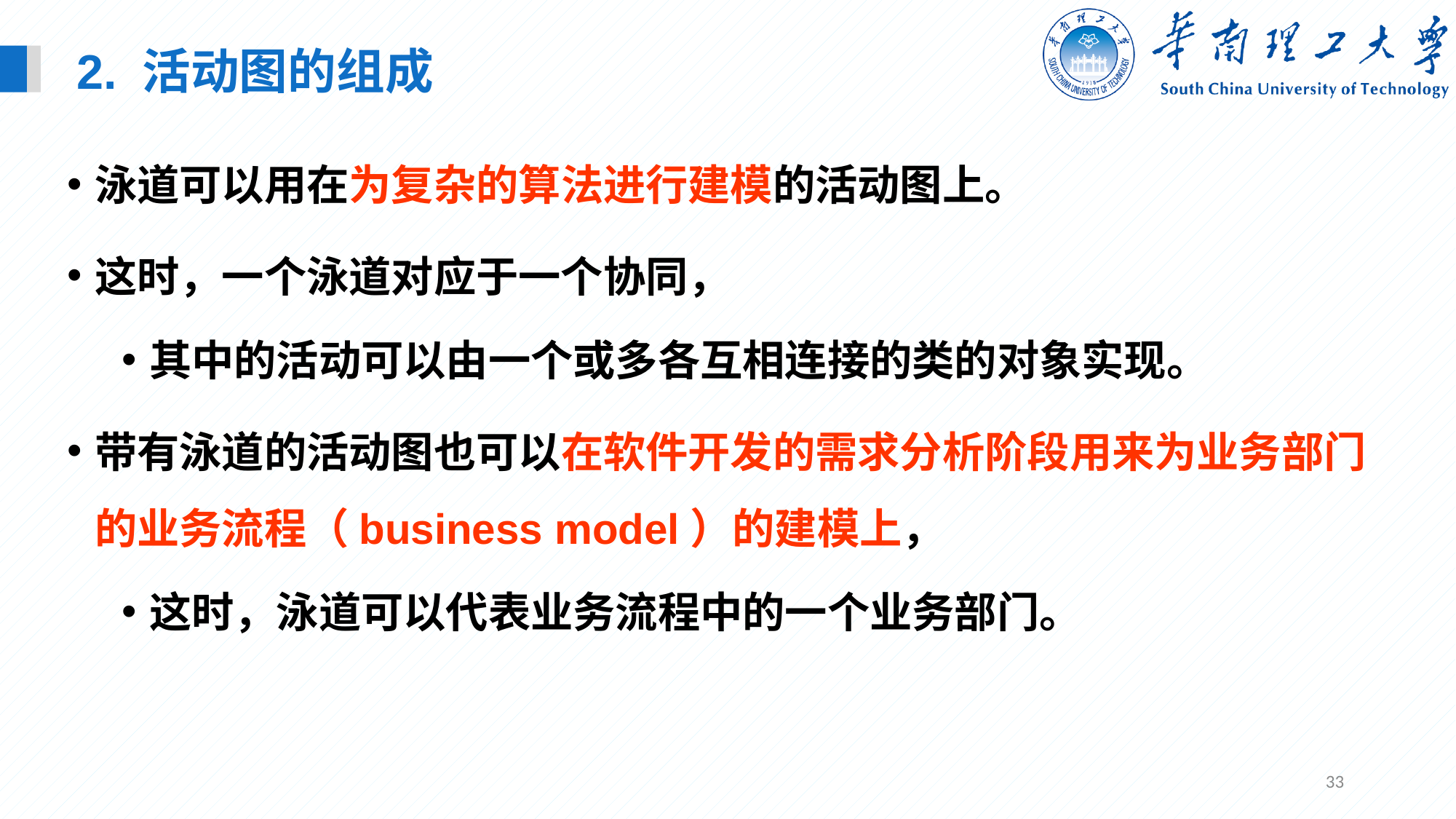

2. 活动图的组成
泳道可以用在为复杂的算法进行建模的活动图上。
这时，一个泳道对应于一个协同，
其中的活动可以由一个或多各互相连接的类的对象实现。
带有泳道的活动图也可以在软件开发的需求分析阶段用来为业务部门的业务流程（business model）的建模上，
这时，泳道可以代表业务流程中的一个业务部门。
33